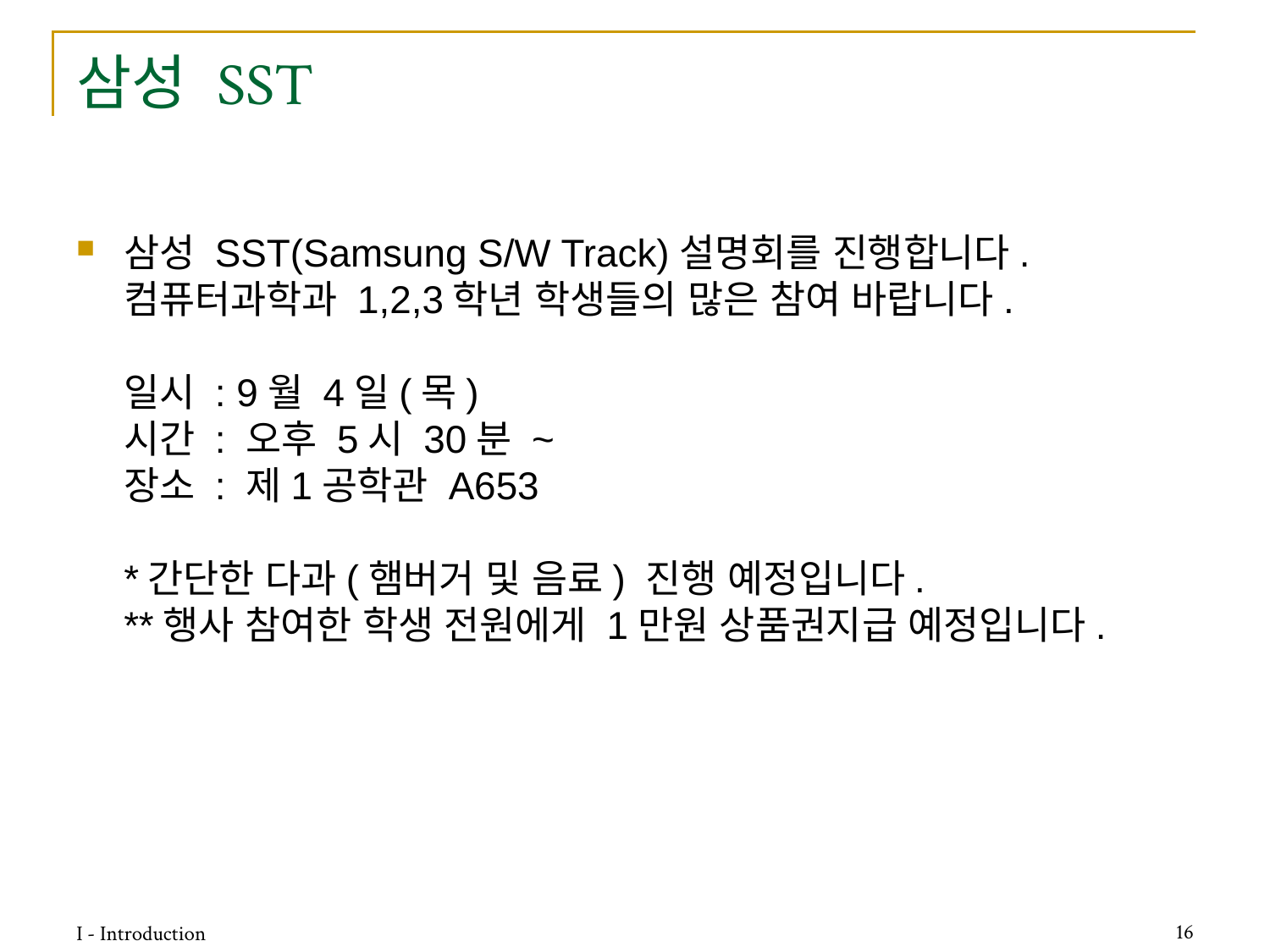

# 삼성 SST
삼성 SST(Samsung S/W Track)설명회를 진행합니다. 
컴퓨터과학과 1,2,3학년 학생들의 많은 참여 바랍니다. 
일시 : 9월 4일(목)
시간 : 오후 5시 30분 ~
장소 : 제1공학관 A653
*간단한 다과(햄버거 및 음료) 진행 예정입니다.
**행사 참여한 학생 전원에게 1만원 상품권지급 예정입니다.
I - Introduction
16